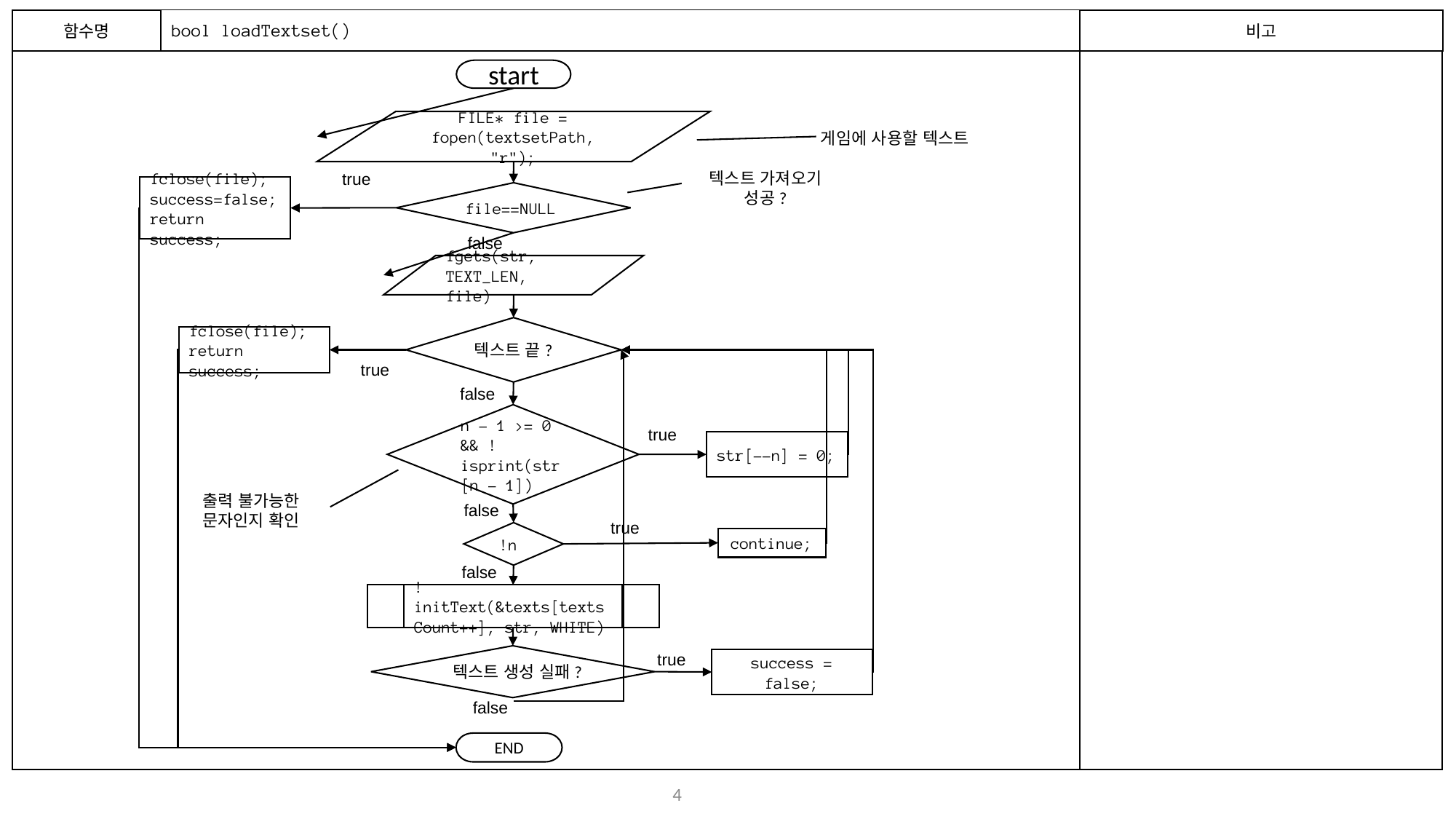

함수명
# bool loadTextset()
비고

start
FILE* file = fopen(textsetPath, "r");
게임에 사용할 텍스트
텍스트 가져오기 성공?
true
fclose(file);
success=false;
return success;
file==NULL
false
fgets(str, TEXT_LEN, file)
텍스트 끝?
fclose(file);
return success;
true
false
n - 1 >= 0 && !isprint(str[n - 1])
true
str[--n] = 0;
출력 불가능한 문자인지 확인
false
true
!n
continue;
false
!initText(&texts[textsCount++], str, WHITE)
true
텍스트 생성 실패?
success = false;
false
END
4